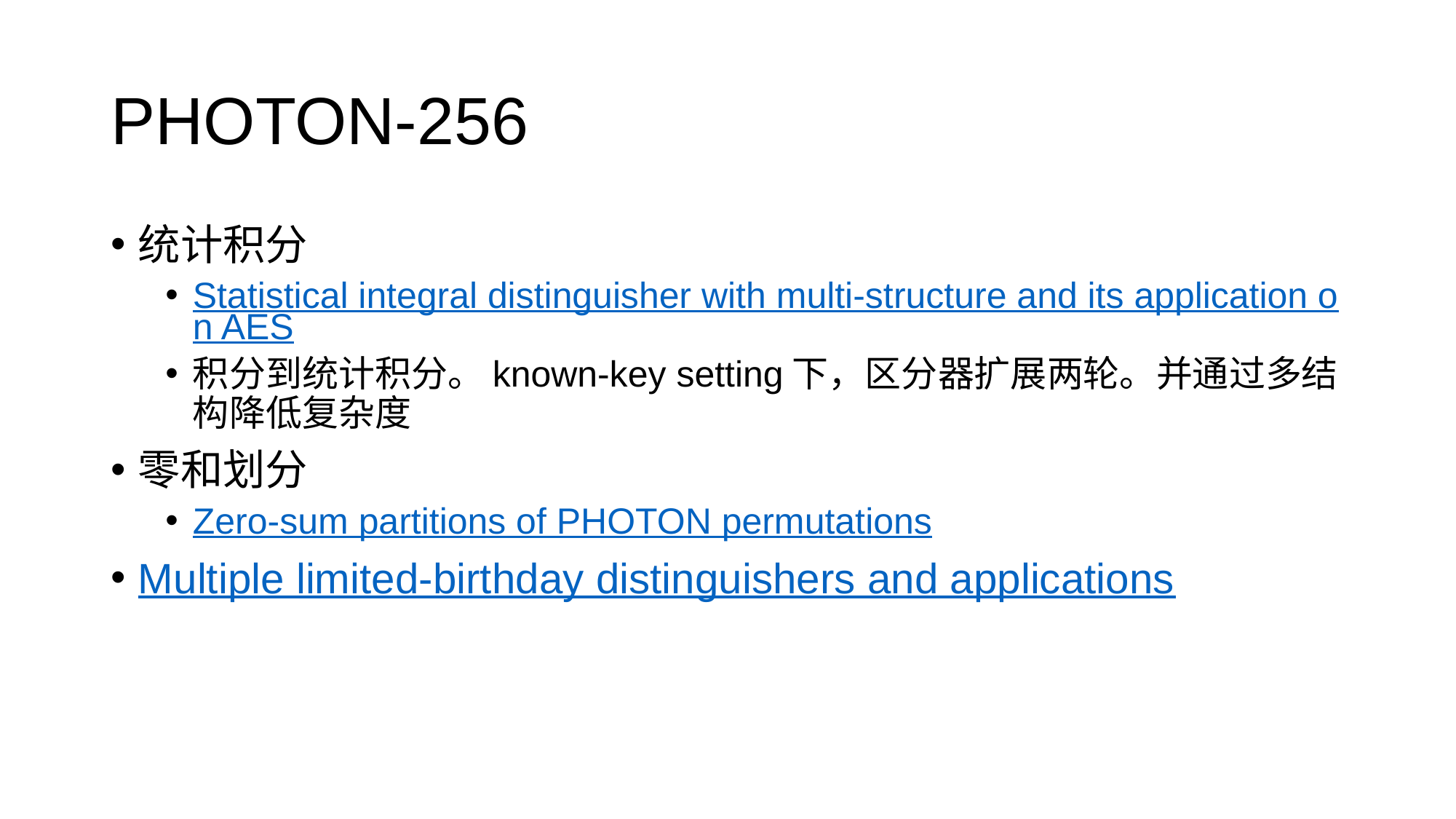

# PHOTON-256
统计积分
Statistical integral distinguisher with multi-structure and its application on AES
积分到统计积分。known-key setting下，区分器扩展两轮。并通过多结构降低复杂度
零和划分
Zero-sum partitions of PHOTON permutations
Multiple limited-birthday distinguishers and applications